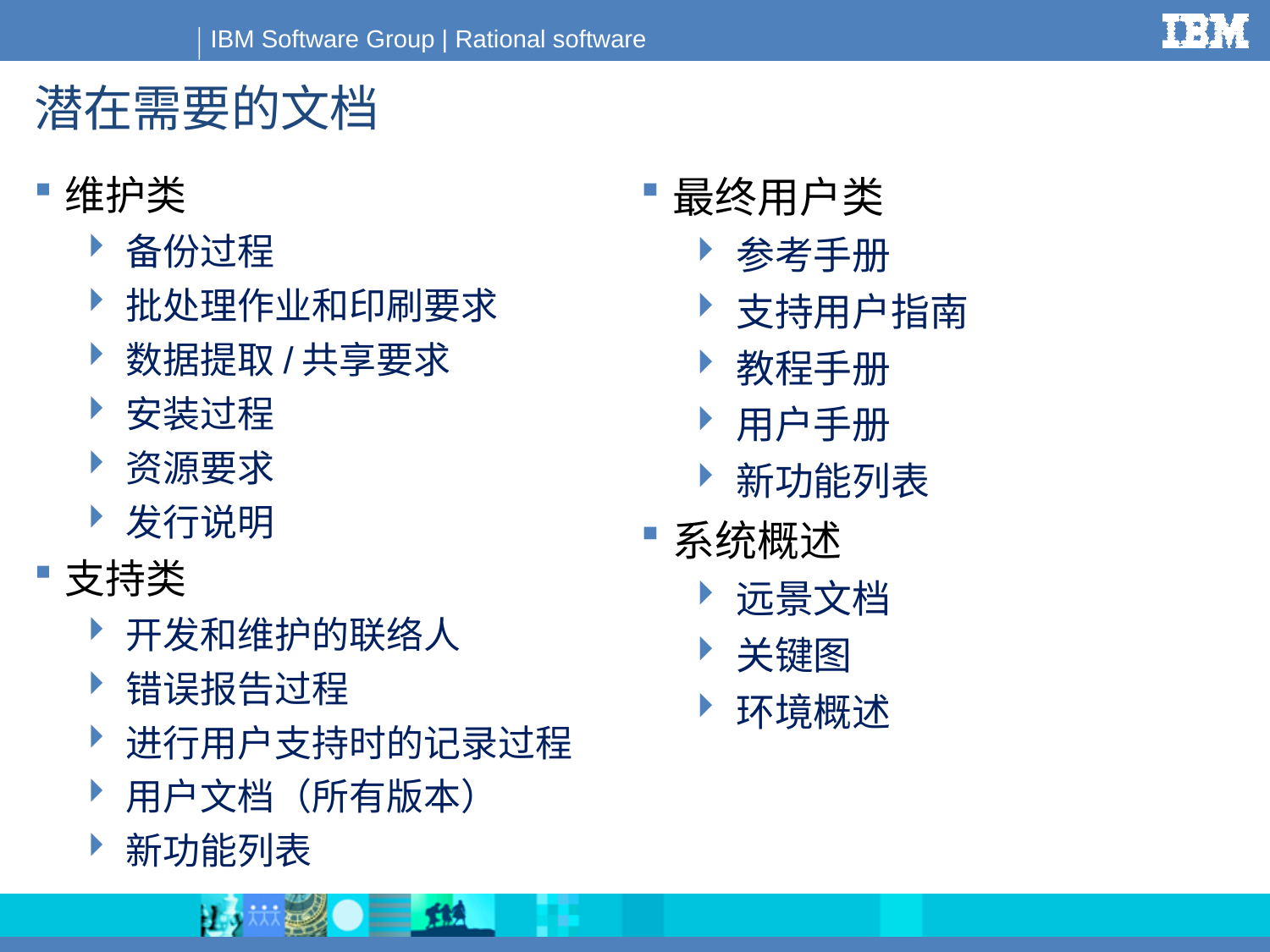

# 潜在需要的文档
最终用户类
参考手册
支持用户指南
教程手册
用户手册
新功能列表
系统概述
远景文档
关键图
环境概述
维护类
备份过程
批处理作业和印刷要求
数据提取/共享要求
安装过程
资源要求
发行说明
支持类
开发和维护的联络人
错误报告过程
进行用户支持时的记录过程
用户文档（所有版本）
新功能列表